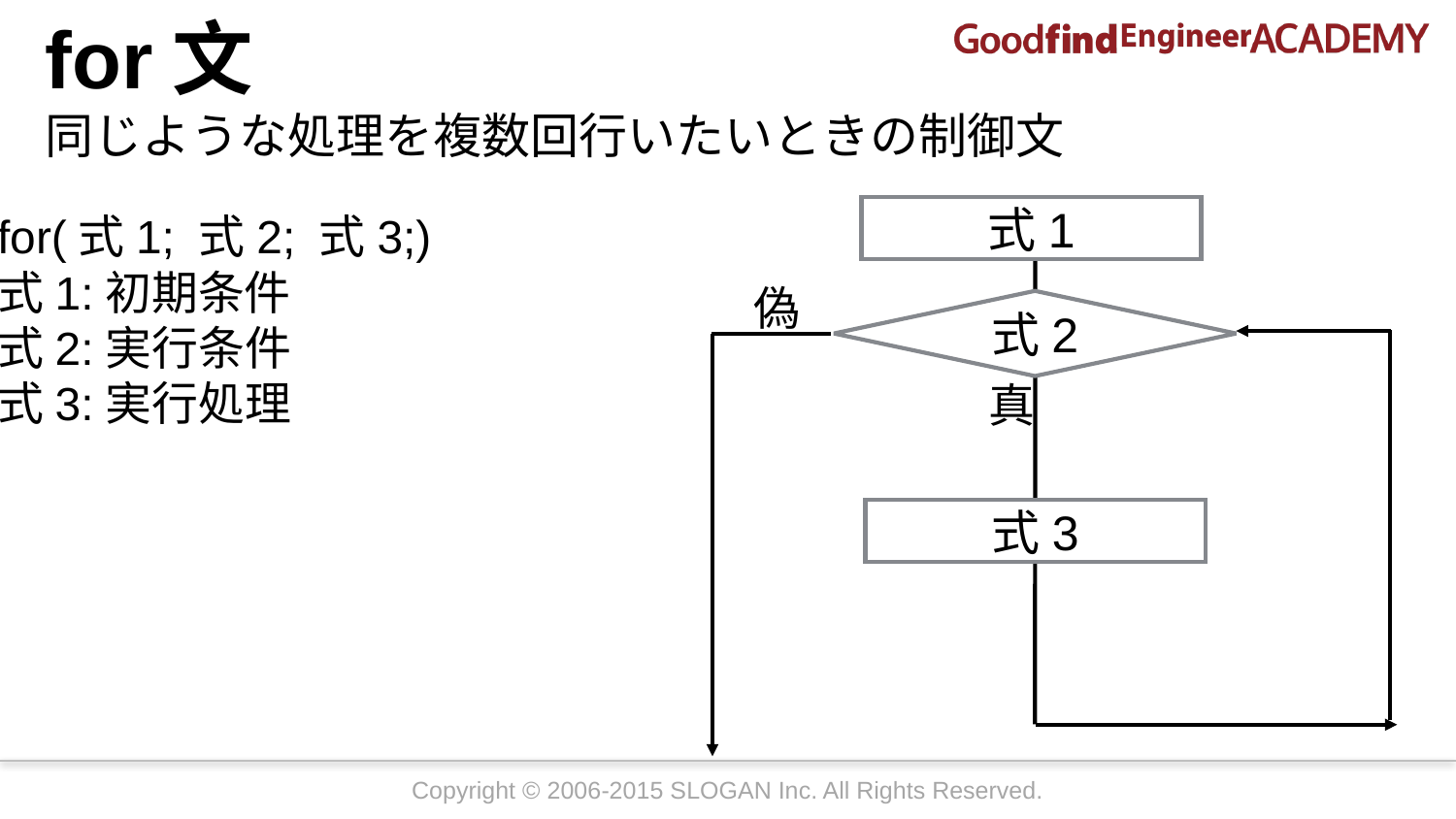

for文
同じような処理を複数回行いたいときの制御文
偽
式1

式2

真
式3

for(式1; 式2; 式3;)
式1:初期条件
式2:実行条件
式3:実行処理